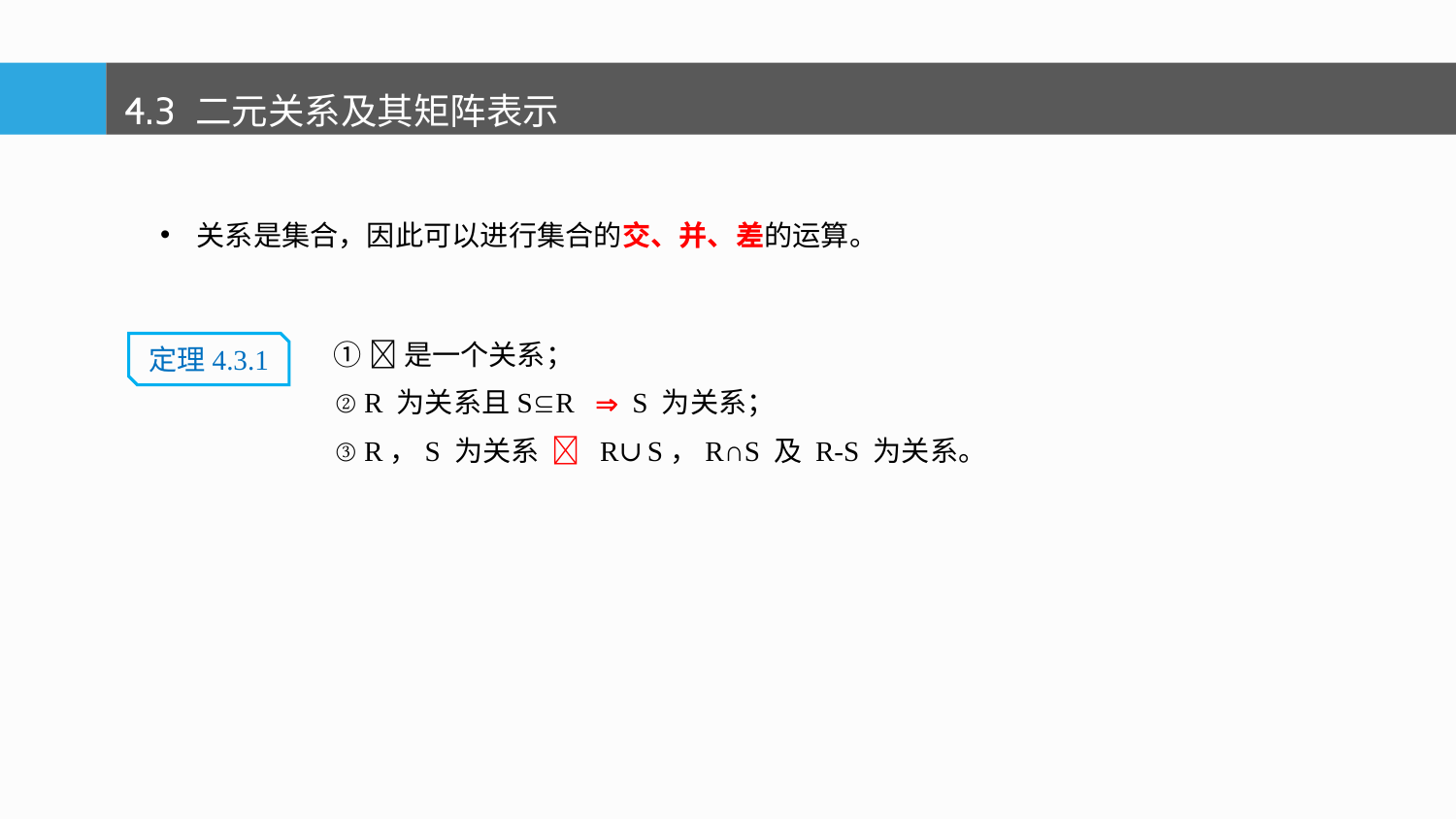

4.3 二元关系及其矩阵表示

关系是集合，因此可以进行集合的交、并、差的运算。

  ① ∅是一个关系；
  ② R 为关系且S⊆R   ⇒  S 为关系；
  ③ R，S 为关系  ⇒  R∪S，R∩S 及 R-S 为关系。
定理4.3.1